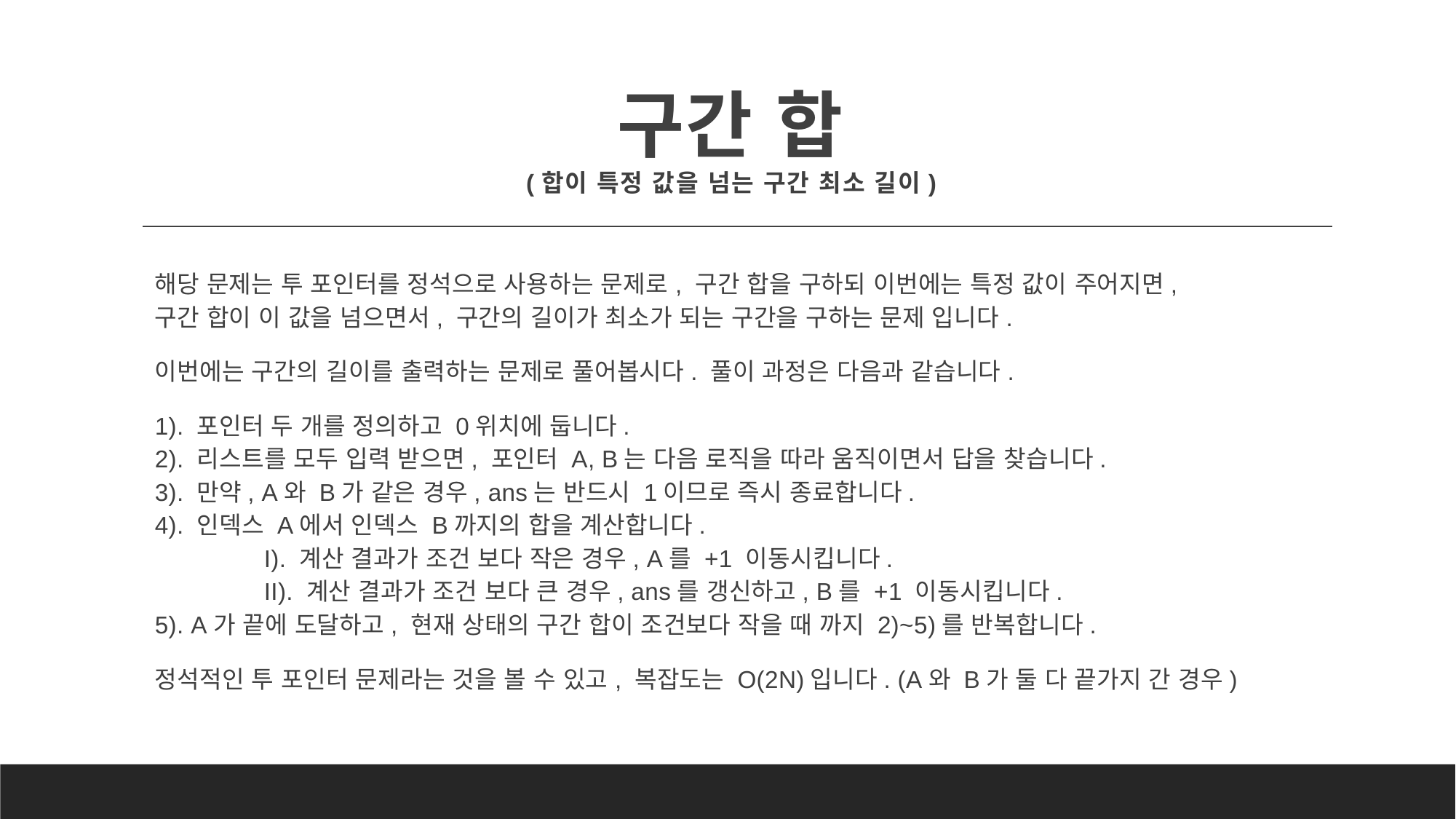

# 구간 합 (합이 특정 값을 넘는 구간 최소 길이)
해당 문제는 투 포인터를 정석으로 사용하는 문제로, 구간 합을 구하되 이번에는 특정 값이 주어지면,
구간 합이 이 값을 넘으면서, 구간의 길이가 최소가 되는 구간을 구하는 문제 입니다.
이번에는 구간의 길이를 출력하는 문제로 풀어봅시다. 풀이 과정은 다음과 같습니다.
1). 포인터 두 개를 정의하고 0위치에 둡니다.
2). 리스트를 모두 입력 받으면, 포인터 A, B는 다음 로직을 따라 움직이면서 답을 찾습니다.
3). 만약, A와 B가 같은 경우, ans는 반드시 1이므로 즉시 종료합니다.
4). 인덱스 A에서 인덱스 B까지의 합을 계산합니다.
	I). 계산 결과가 조건 보다 작은 경우, A를 +1 이동시킵니다.
	II). 계산 결과가 조건 보다 큰 경우, ans를 갱신하고, B를 +1 이동시킵니다.
5). A가 끝에 도달하고, 현재 상태의 구간 합이 조건보다 작을 때 까지 2)~5)를 반복합니다.
정석적인 투 포인터 문제라는 것을 볼 수 있고, 복잡도는 O(2N)입니다. (A와 B가 둘 다 끝가지 간 경우)